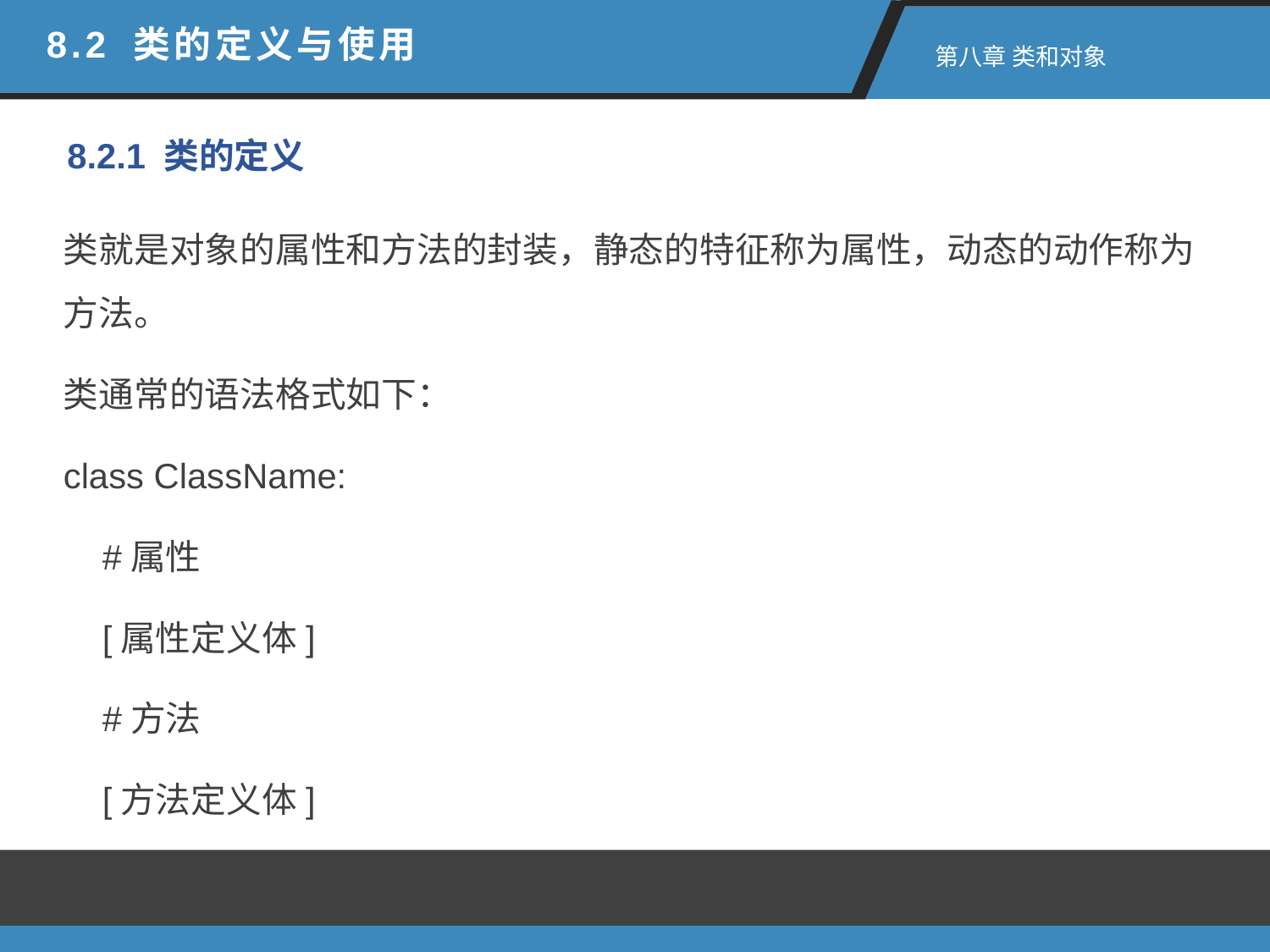

8.2 类的定义与使用
  第八章 类和对象
8.2.1 类的定义
类就是对象的属性和方法的封装，静态的特征称为属性，动态的动作称为方法。
类通常的语法格式如下：
class ClassName:
    #属性
    [属性定义体]
    #方法
    [方法定义体]